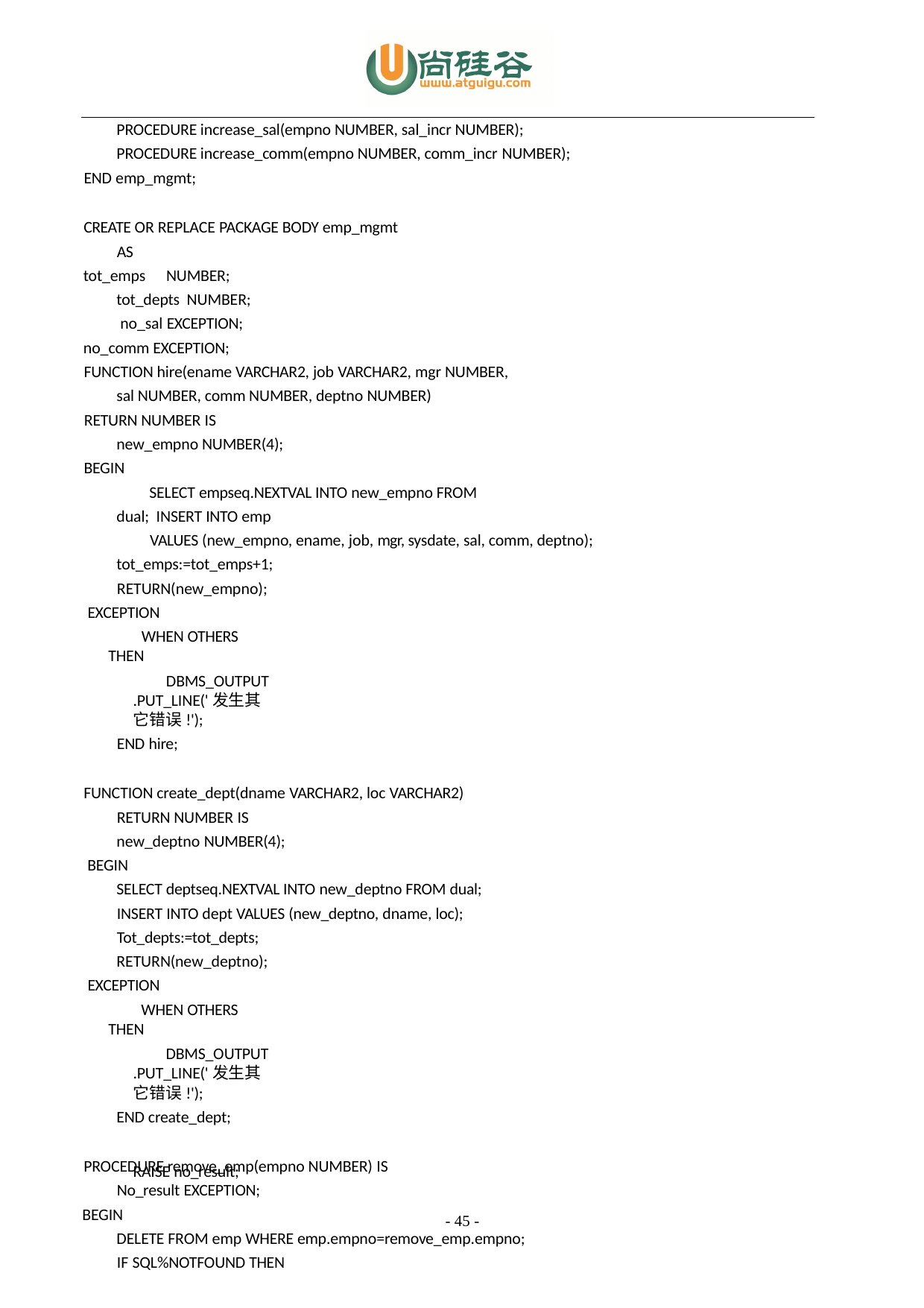

PROCEDURE increase_sal(empno NUMBER, sal_incr NUMBER);  PROCEDURE increase_comm(empno NUMBER, comm_incr NUMBER);
END emp_mgmt;

CREATE OR REPLACE PACKAGE BODY emp_mgmt  AS
tot_emps NUMBER;  tot_depts NUMBER;  no_sal EXCEPTION;
no_comm EXCEPTION;
FUNCTION hire(ename VARCHAR2, job VARCHAR2, mgr NUMBER,  sal NUMBER, comm NUMBER, deptno NUMBER)
RETURN NUMBER IS
new_empno NUMBER(4);  BEGIN
SELECT empseq.NEXTVAL INTO new_empno FROM dual;  INSERT INTO emp
VALUES (new_empno, ename, job, mgr, sysdate, sal, comm, deptno);  tot_emps:=tot_emps+1;
RETURN(new_empno);  EXCEPTION
WHEN OTHERS THEN
DBMS_OUTPUT.PUT_LINE('发生其它错误!');
END hire;

FUNCTION create_dept(dname VARCHAR2, loc VARCHAR2)  RETURN NUMBER IS
new_deptno NUMBER(4);  BEGIN
SELECT deptseq.NEXTVAL INTO new_deptno FROM dual;  INSERT INTO dept VALUES (new_deptno, dname, loc);  Tot_depts:=tot_depts;
RETURN(new_deptno);  EXCEPTION
WHEN OTHERS THEN
DBMS_OUTPUT.PUT_LINE('发生其它错误!');
END create_dept;

PROCEDURE remove_emp(empno NUMBER) IS  No_result EXCEPTION;
BEGIN
DELETE FROM emp WHERE emp.empno=remove_emp.empno;  IF SQL%NOTFOUND THEN
RAISE no_result;
- 45 -